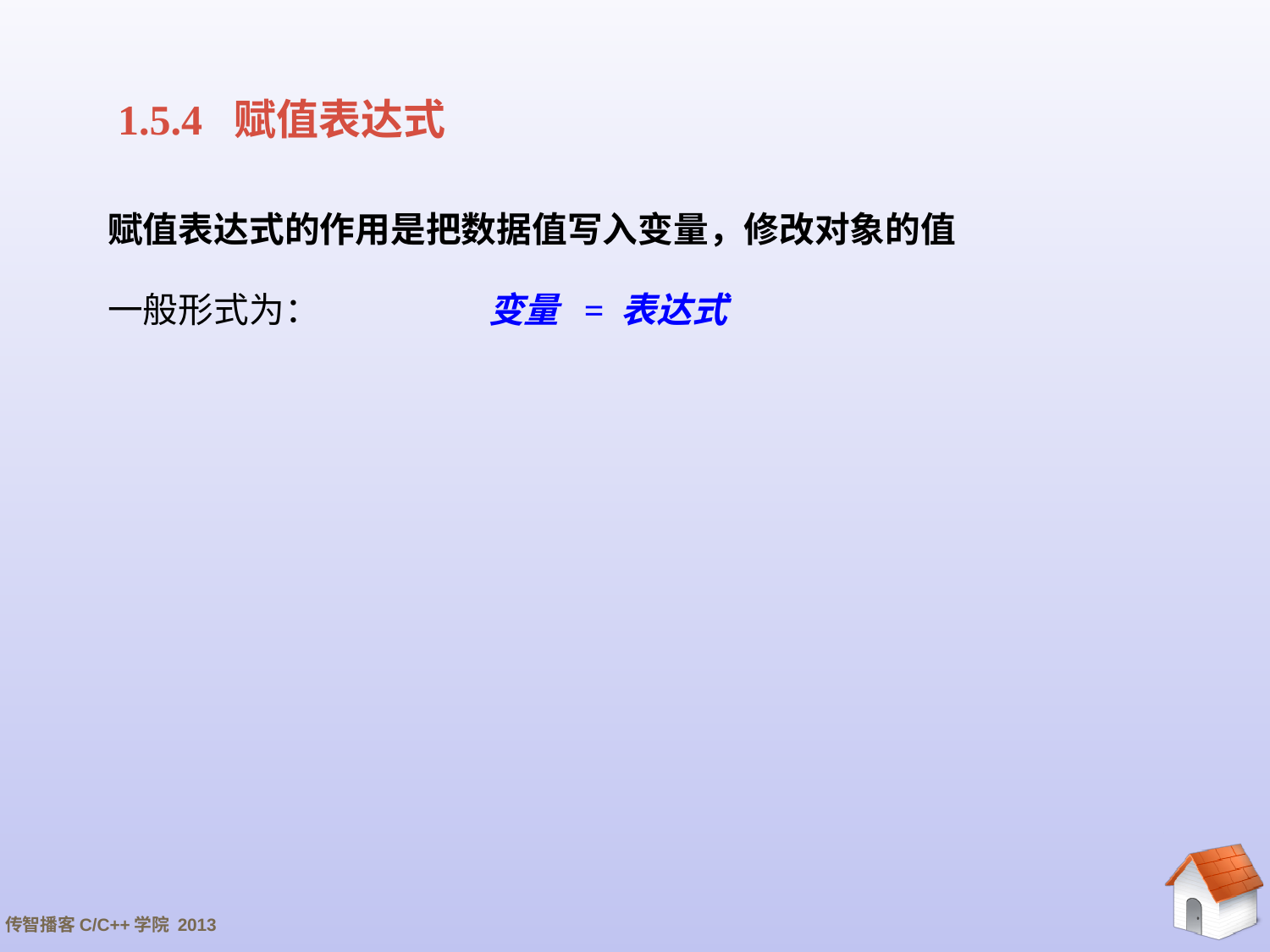

# 1.5.4  赋值表达式
赋值表达式的作用是把数据值写入变量，修改对象的值
一般形式为：		变量  = 表达式